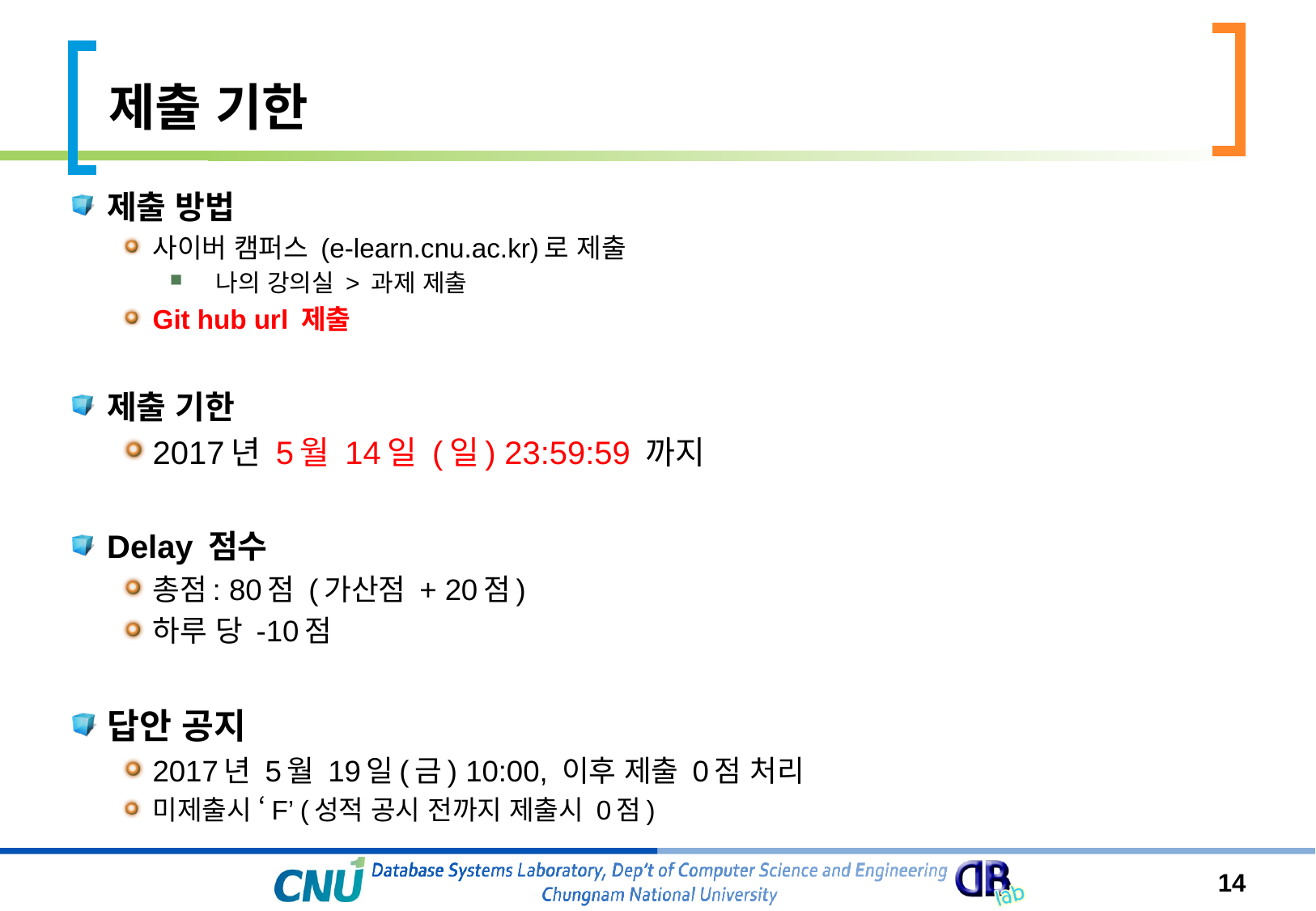

# 제출 기한
제출 방법
사이버 캠퍼스 (e-learn.cnu.ac.kr)로 제출
나의 강의실 > 과제 제출
Git hub url 제출

제출 기한
2017년 5월 14일 (일) 23:59:59 까지

Delay 점수
총점: 80점 (가산점 + 20점)
하루 당 -10점

답안 공지
2017년 5월 19일(금) 10:00, 이후 제출 0점 처리
미제출시 ‘F’ (성적 공시 전까지 제출시 0점)

14